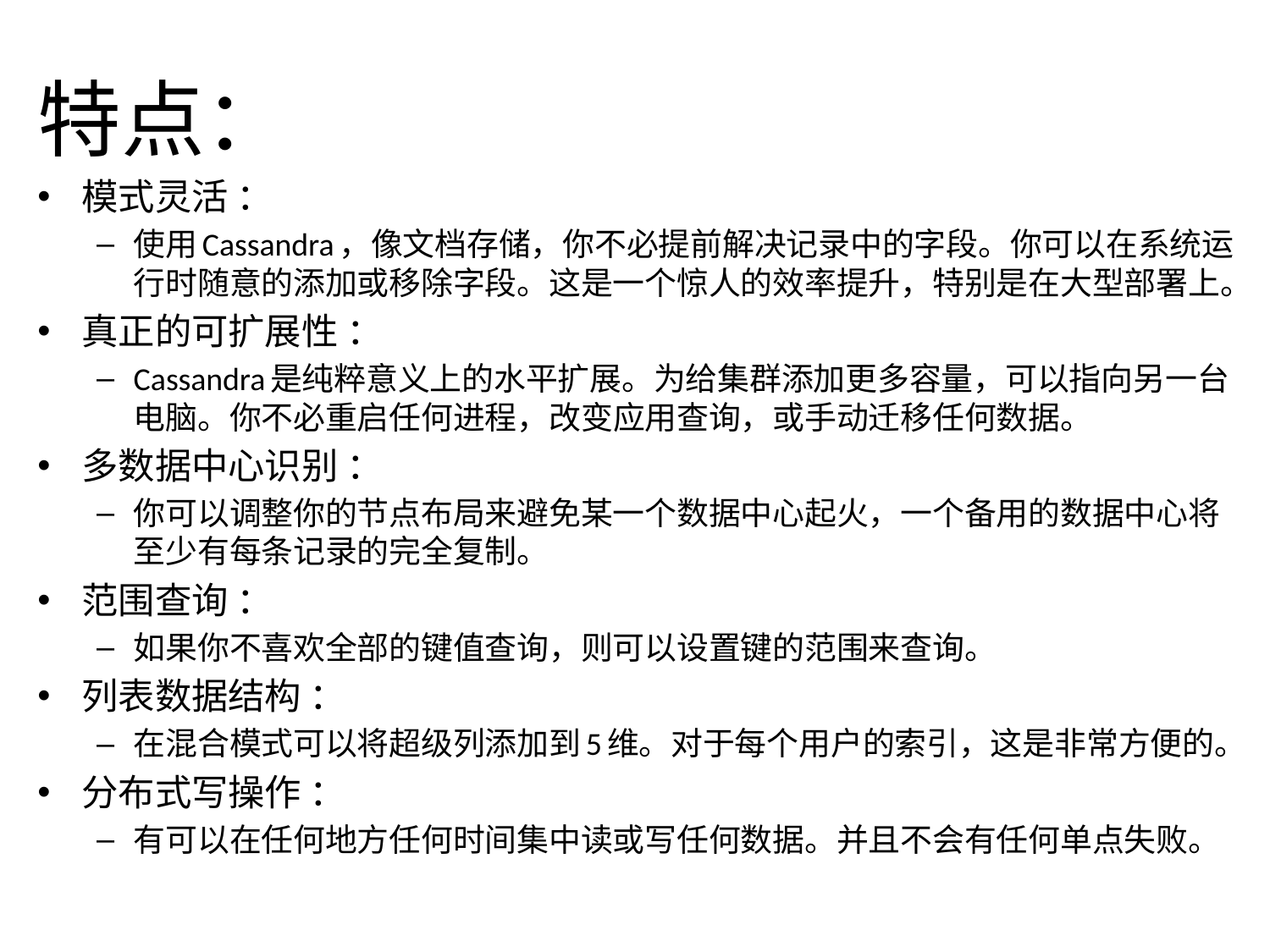

特点：
模式灵活 ：
使用Cassandra，像文档存储，你不必提前解决记录中的字段。你可以在系统运行时随意的添加或移除字段。这是一个惊人的效率提升，特别是在大型部署上。
真正的可扩展性 ：
Cassandra是纯粹意义上的水平扩展。为给集群添加更多容量，可以指向另一台电脑。你不必重启任何进程，改变应用查询，或手动迁移任何数据。
多数据中心识别 ：
你可以调整你的节点布局来避免某一个数据中心起火，一个备用的数据中心将至少有每条记录的完全复制。
范围查询 ：
如果你不喜欢全部的键值查询，则可以设置键的范围来查询。
列表数据结构 ：
在混合模式可以将超级列添加到5维。对于每个用户的索引，这是非常方便的。
分布式写操作 ：
有可以在任何地方任何时间集中读或写任何数据。并且不会有任何单点失败。